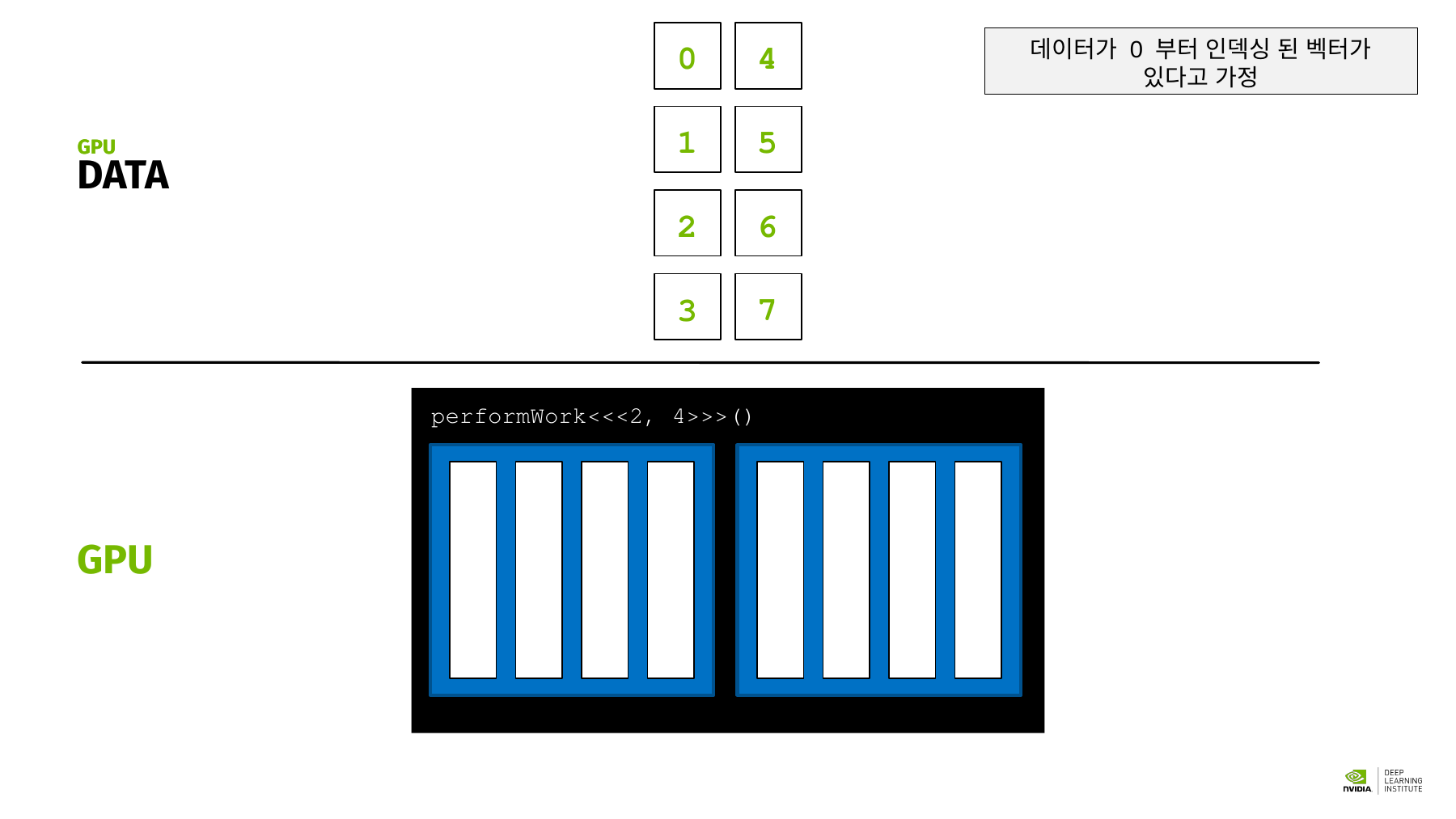

데이터가 0 부터 인덱싱 된 벡터가 있다고 가정
4
5
6
7
0
1
2
3
GPU
GPU
DATA

performWork<<<2, 4>>>()

GPU